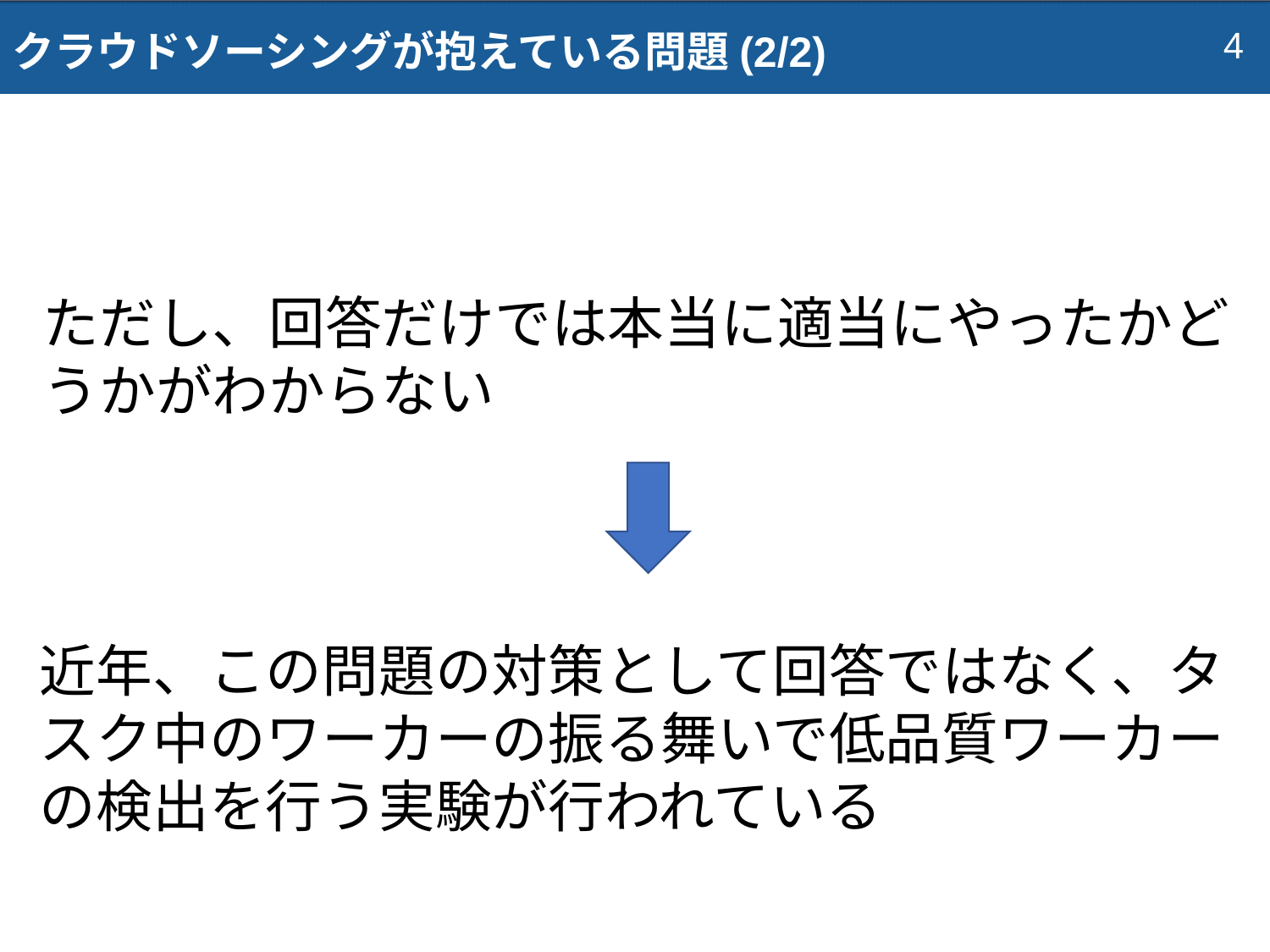

クラウドソーシングが抱えている問題(2/2)
4
ただし、回答だけでは本当に適当にやったかどうかがわからない

近年、この問題の対策として回答ではなく、タスク中のワーカーの振る舞いで低品質ワーカーの検出を行う実験が行われている